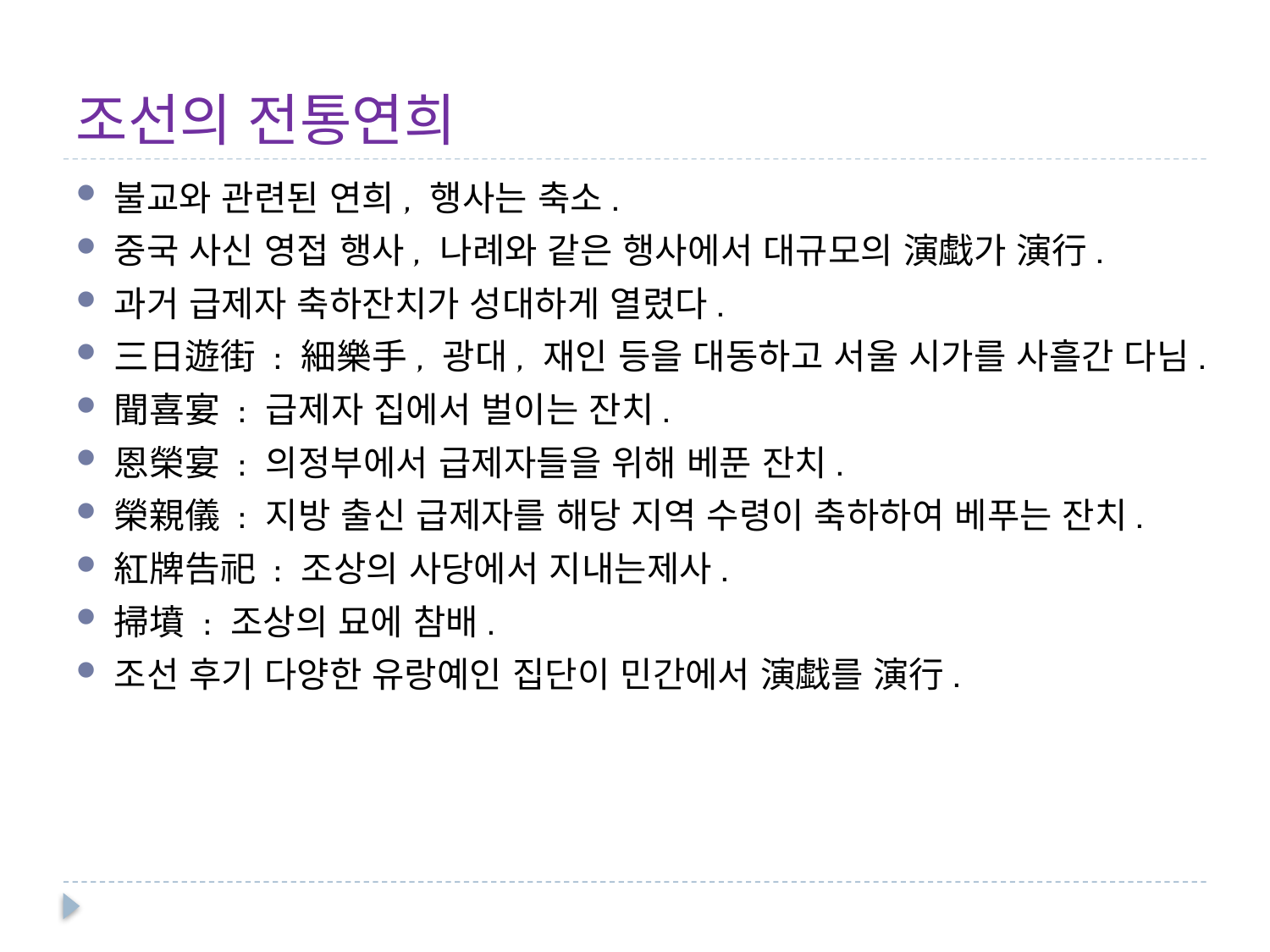

# 조선의 전통연희
불교와 관련된 연희, 행사는 축소.
중국 사신 영접 행사, 나례와 같은 행사에서 대규모의 演戱가 演行.
과거 급제자 축하잔치가 성대하게 열렸다.
三日遊街 : 細樂手, 광대, 재인 등을 대동하고 서울 시가를 사흘간 다님.
聞喜宴 : 급제자 집에서 벌이는 잔치.
恩榮宴 : 의정부에서 급제자들을 위해 베푼 잔치.
榮親儀 : 지방 출신 급제자를 해당 지역 수령이 축하하여 베푸는 잔치.
紅牌告祀 : 조상의 사당에서 지내는제사.
掃墳 : 조상의 묘에 참배.
조선 후기 다양한 유랑예인 집단이 민간에서 演戱를 演行.